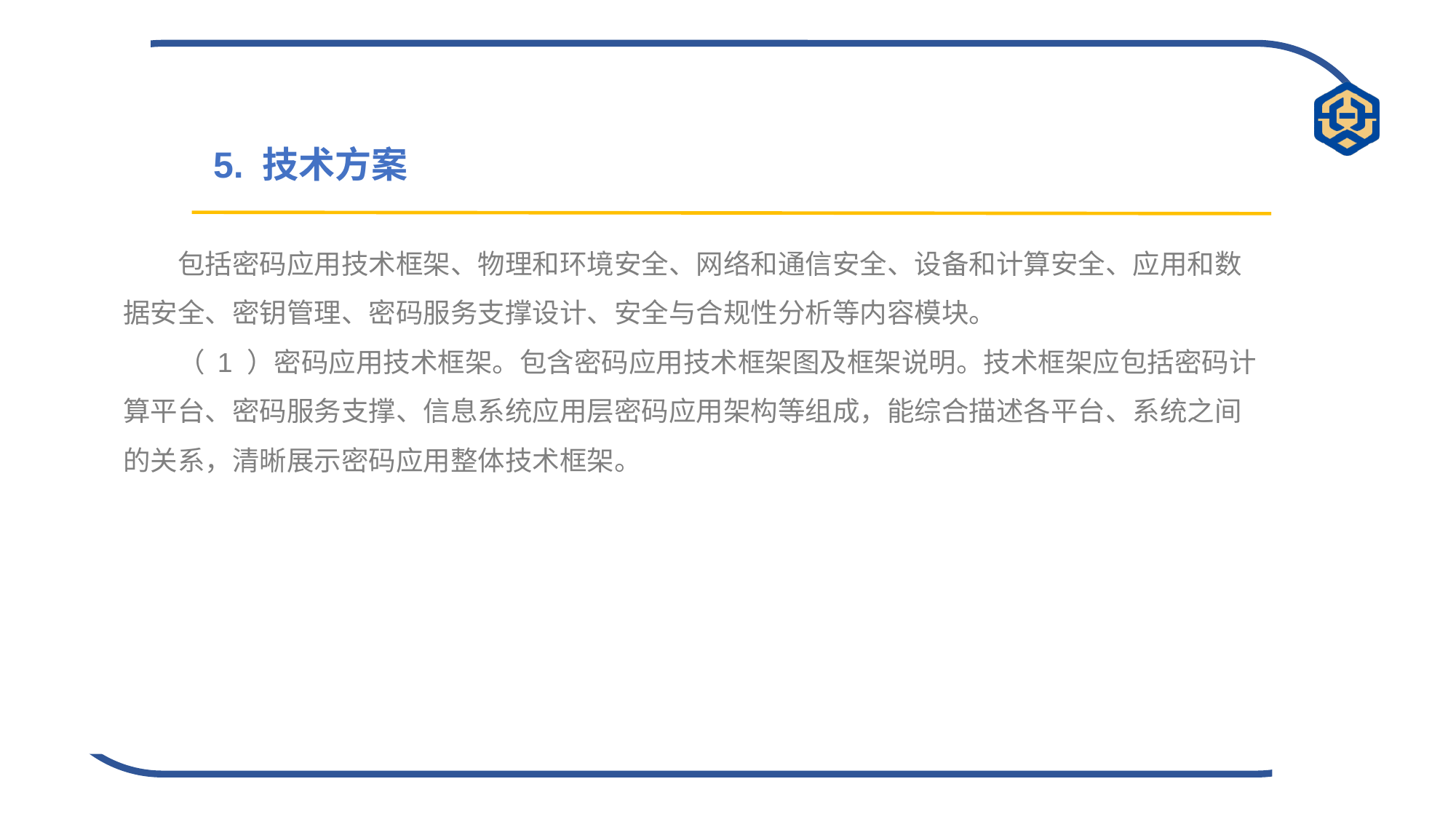

5. 技术方案
包括密码应用技术框架、物理和环境安全、网络和通信安全、设备和计算安全、应用和数据安全、密钥管理、密码服务支撑设计、安全与合规性分析等内容模块。
（ 1 ）密码应用技术框架。包含密码应用技术框架图及框架说明。技术框架应包括密码计算平台、密码服务支撑、信息系统应用层密码应用架构等组成，能综合描述各平台、系统之间的关系，清晰展示密码应用整体技术框架。